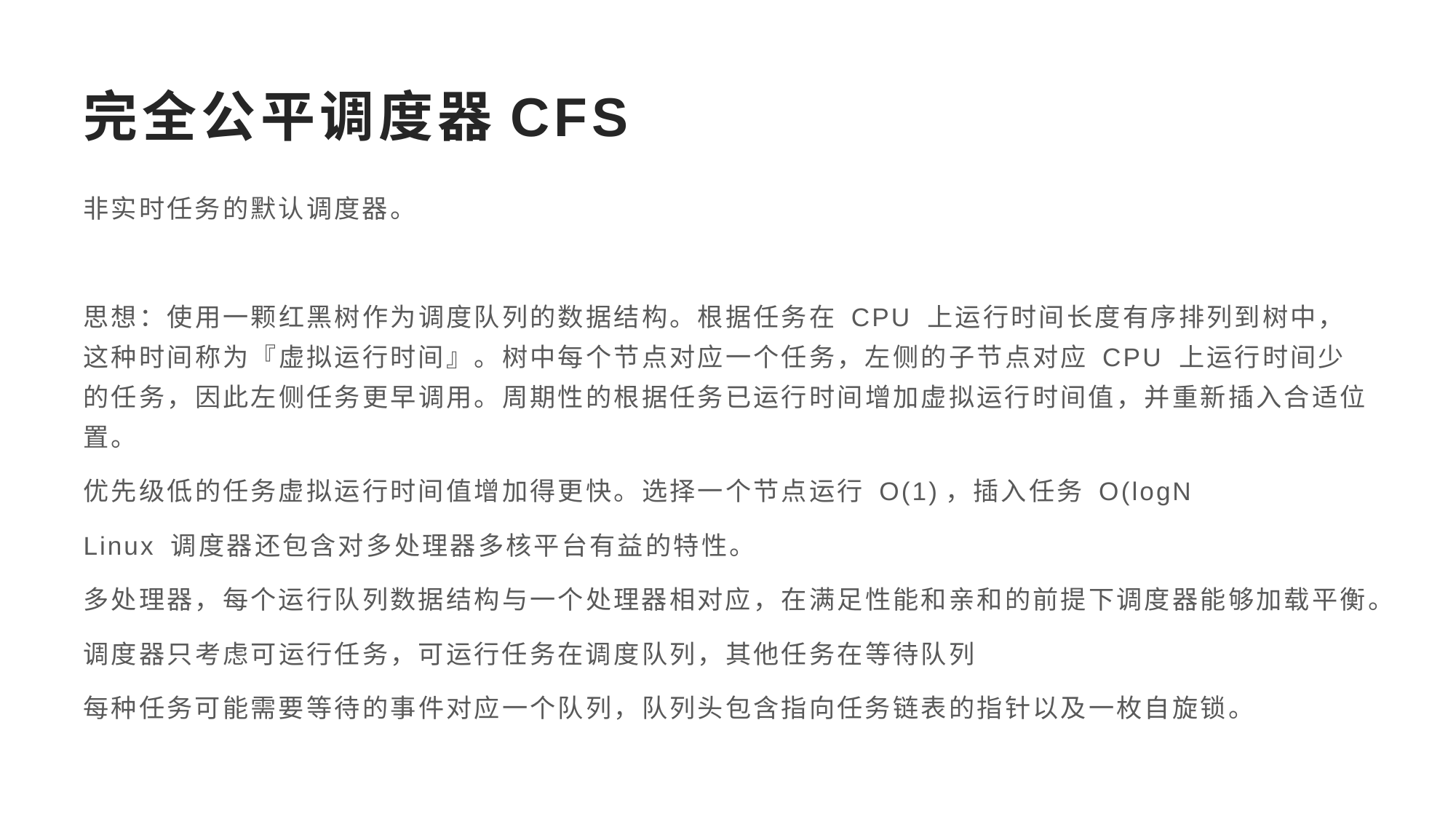

# 完全公平调度器CFS
非实时任务的默认调度器。

思想：使用一颗红黑树作为调度队列的数据结构。根据任务在 CPU 上运行时间长度有序排列到树中，这种时间称为『虚拟运行时间』。树中每个节点对应一个任务，左侧的子节点对应 CPU 上运行时间少的任务，因此左侧任务更早调用。周期性的根据任务已运行时间增加虚拟运行时间值，并重新插入合适位置。
优先级低的任务虚拟运行时间值增加得更快。选择一个节点运行 O(1)，插入任务 O(logN
Linux 调度器还包含对多处理器多核平台有益的特性。
多处理器，每个运行队列数据结构与一个处理器相对应，在满足性能和亲和的前提下调度器能够加载平衡。
调度器只考虑可运行任务，可运行任务在调度队列，其他任务在等待队列
每种任务可能需要等待的事件对应一个队列，队列头包含指向任务链表的指针以及一枚自旋锁。